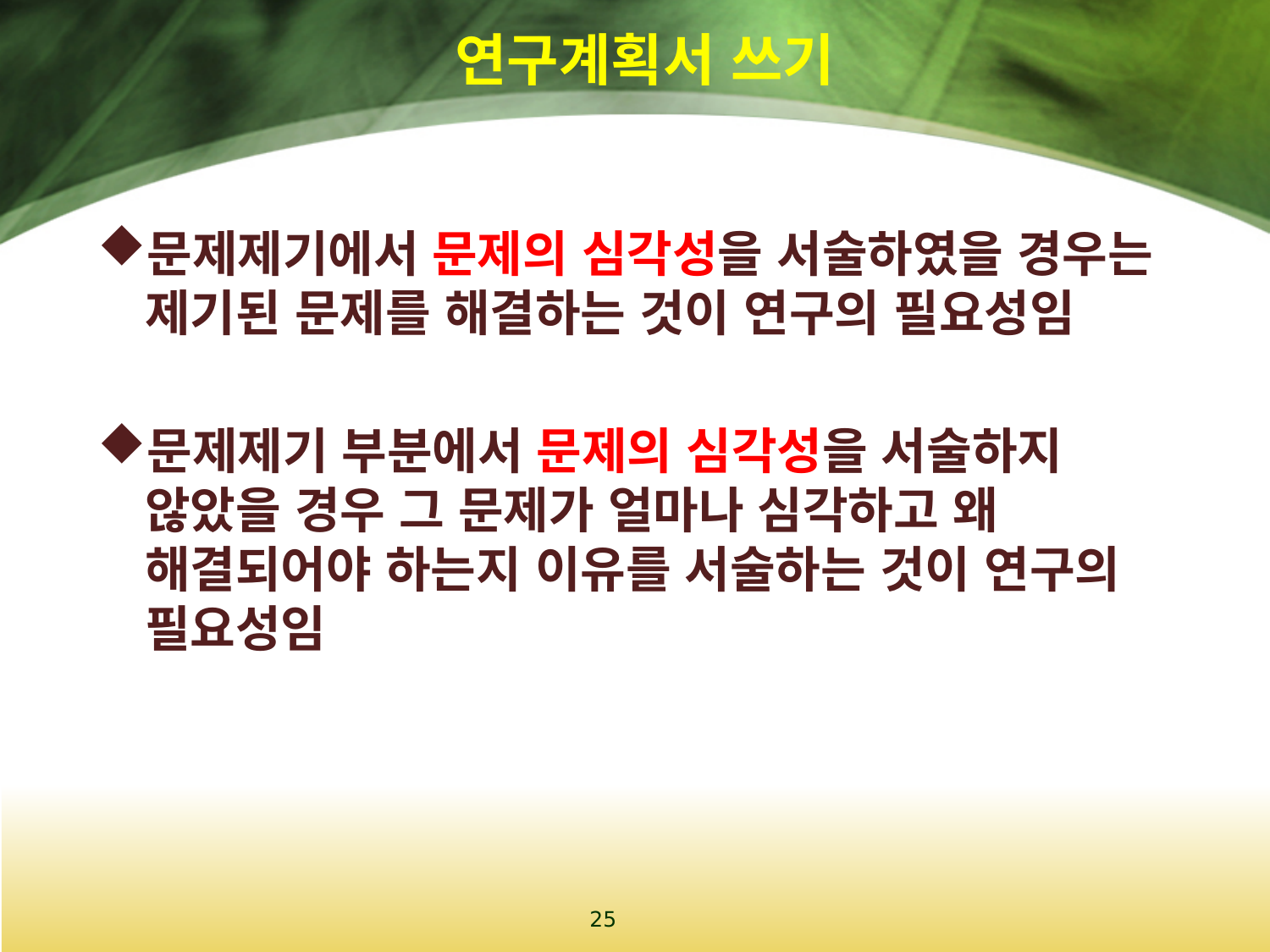

# 연구계획서 쓰기
문제제기에서 문제의 심각성을 서술하였을 경우는 제기된 문제를 해결하는 것이 연구의 필요성임

문제제기 부분에서 문제의 심각성을 서술하지 않았을 경우 그 문제가 얼마나 심각하고 왜 해결되어야 하는지 이유를 서술하는 것이 연구의 필요성임
25